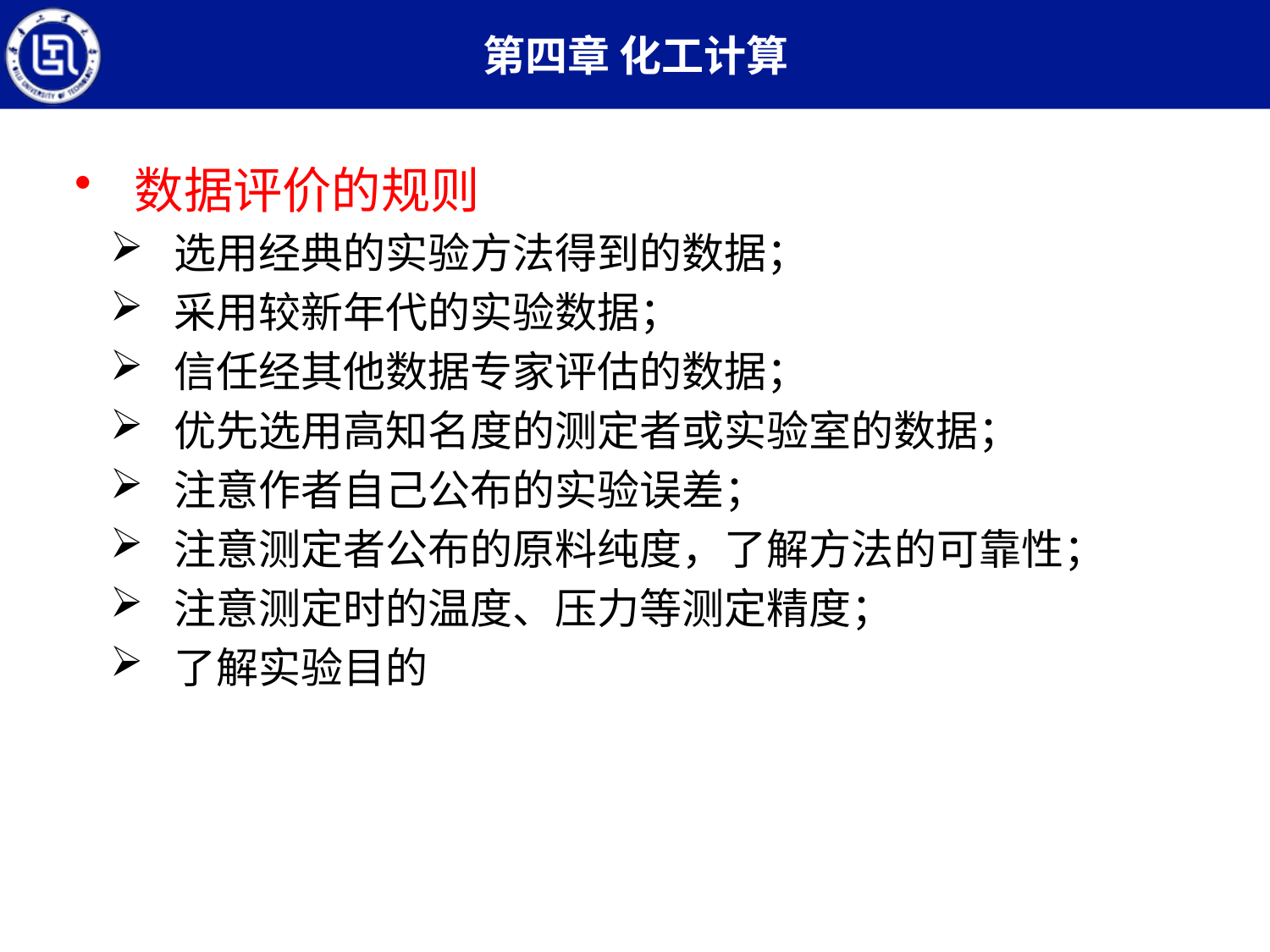

17
数据评价的规则
选用经典的实验方法得到的数据；
采用较新年代的实验数据；
信任经其他数据专家评估的数据；
优先选用高知名度的测定者或实验室的数据；
注意作者自己公布的实验误差；
注意测定者公布的原料纯度，了解方法的可靠性；
注意测定时的温度、压力等测定精度；
了解实验目的